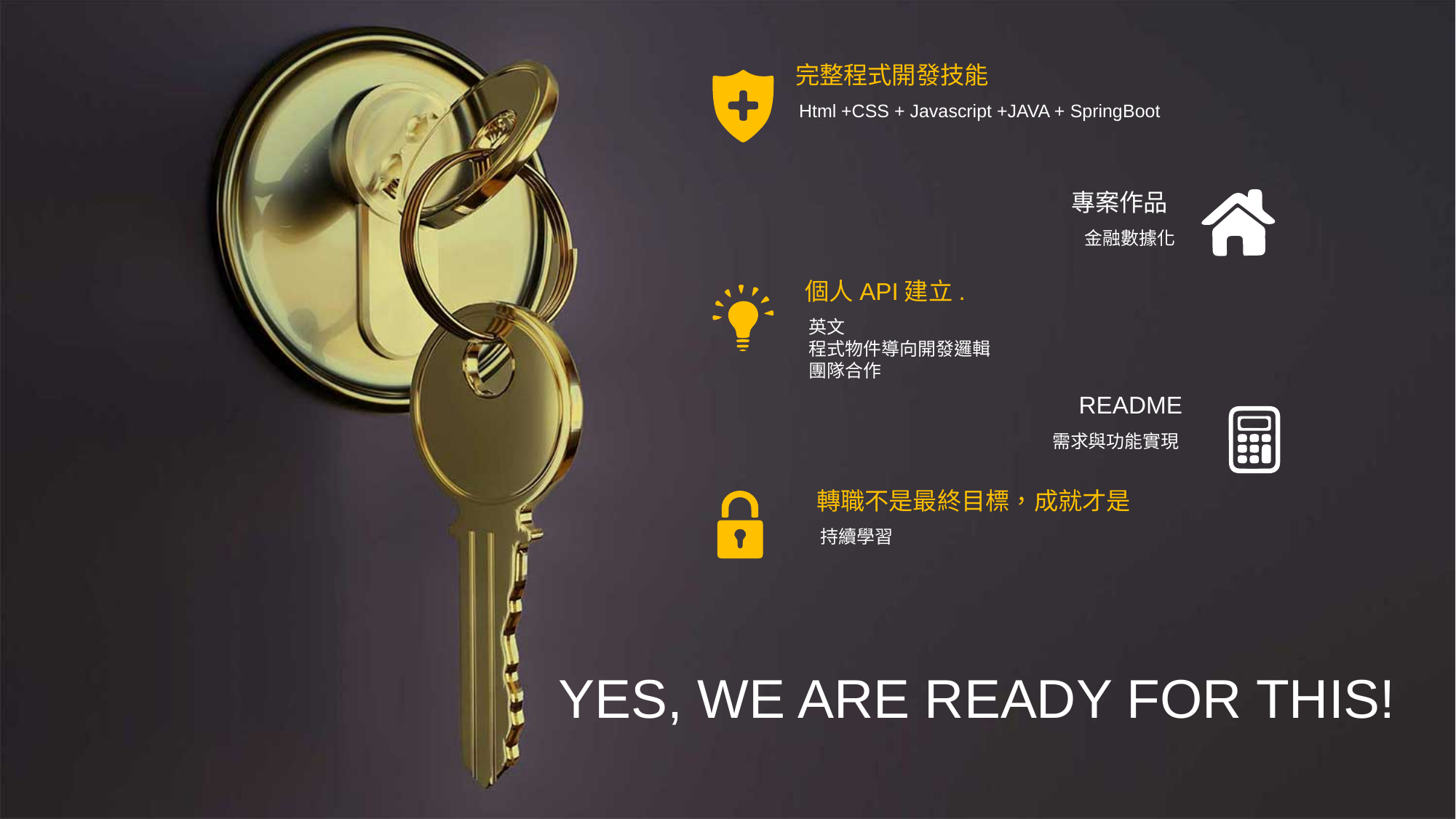

完整程式開發技能
Html +CSS + Javascript +JAVA + SpringBoot

專案作品
金融數據化

個人API建立.
英文
程式物件導向開發邏輯
團隊合作

README
需求與功能實現

轉職不是最終目標，成就才是
持續學習

YES, WE ARE READY FOR THIS!